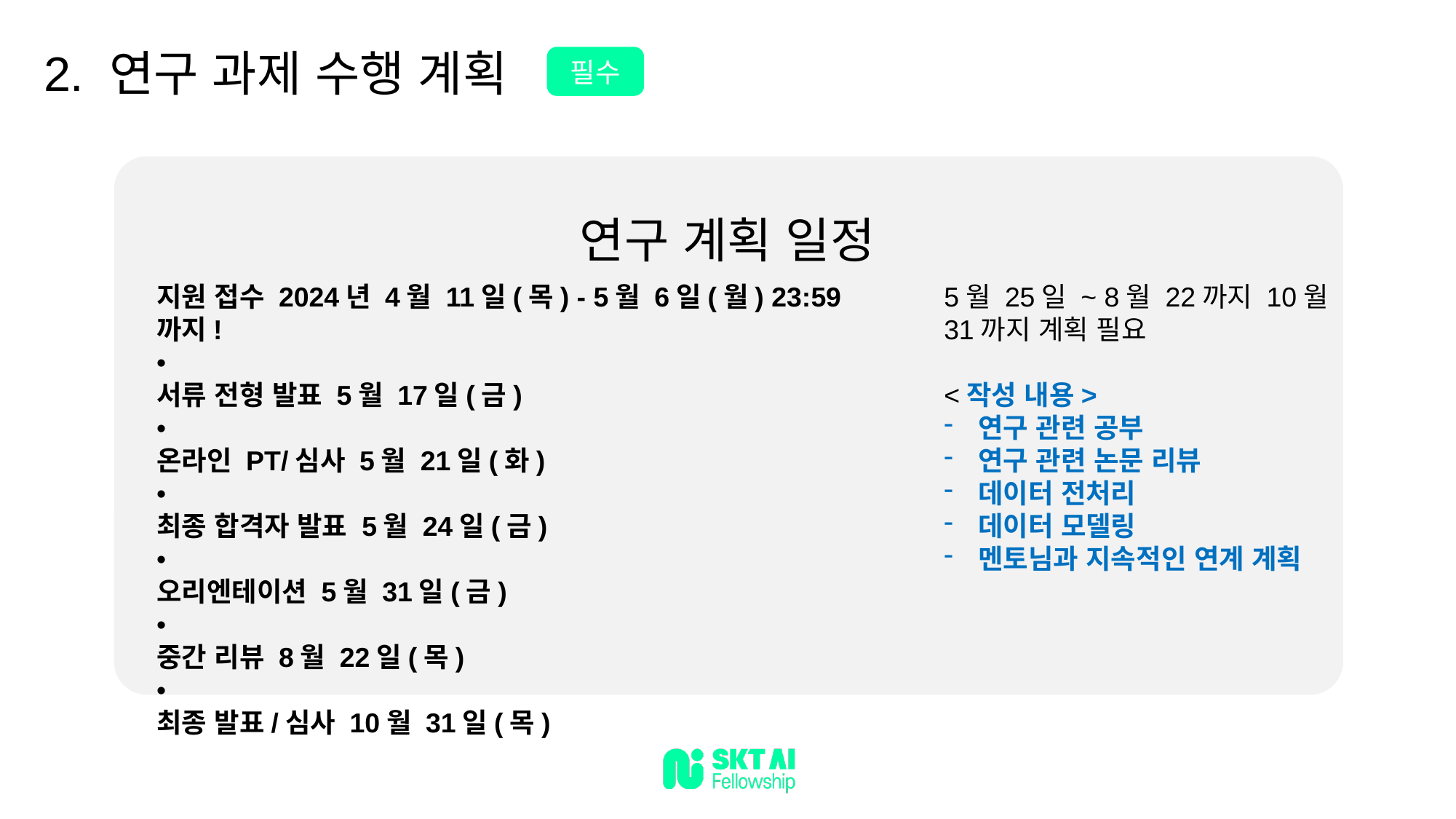

2. 연구 과제 수행 계획
필수

연구 계획 일정
지원 접수 2024년 4월 11일(목) - 5월 6일(월) 23:59 까지!
•
서류 전형 발표 5월 17일(금)
•
온라인 PT/심사 5월 21일(화)
•
최종 합격자 발표 5월 24일(금)
•
오리엔테이션 5월 31일(금)
•
중간 리뷰 8월 22일(목)
•
최종 발표/심사 10월 31일(목)
5월 25일 ~ 8월 22까지 10월 31까지 계획 필요

<작성 내용>
연구 관련 공부
연구 관련 논문 리뷰
데이터 전처리
데이터 모델링
멘토님과 지속적인 연계 계획